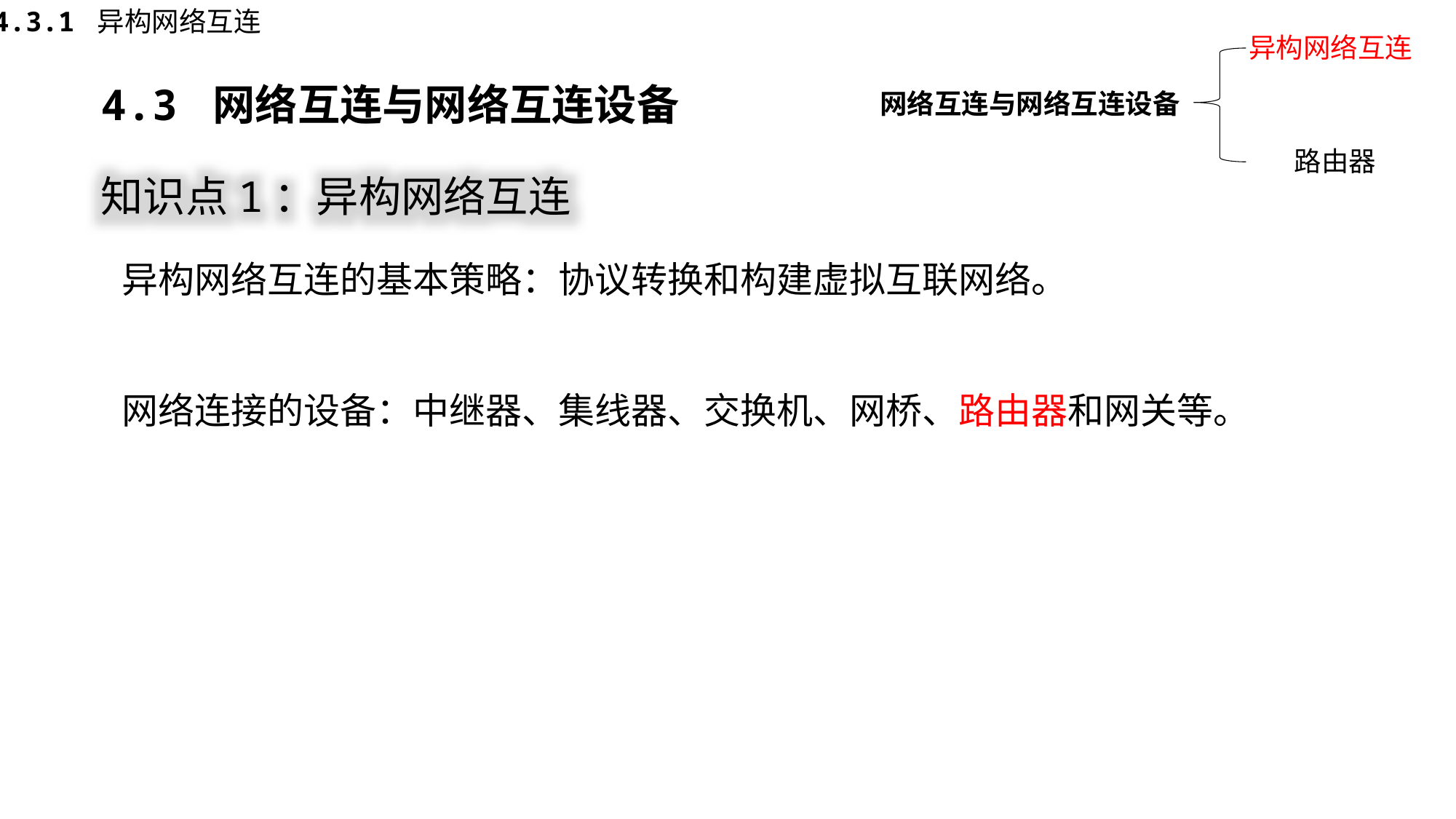

4.3.1 异构网络互连
异构网络互连

网络互连与网络互连设备
路由器
4.3 网络互连与网络互连设备
知识点1：异构网络互连
异构网络互连的基本策略：协议转换和构建虚拟互联网络。

网络连接的设备：中继器、集线器、交换机、网桥、路由器和网关等。